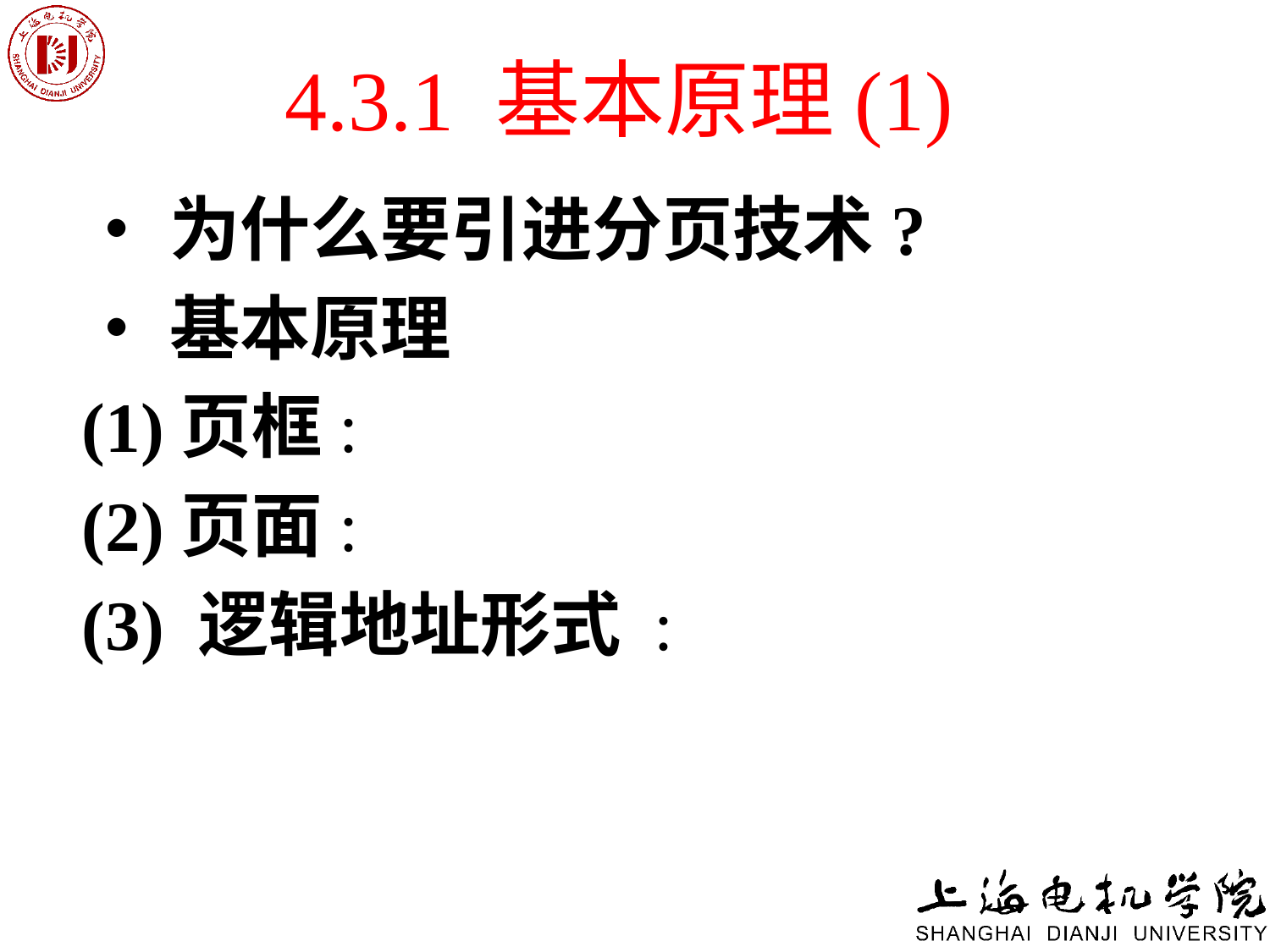

# 4.3.1 基本原理(1)
•为什么要引进分页技术?
•基本原理
(1)页框:
(2)页面:
(3) 逻辑地址形式 :